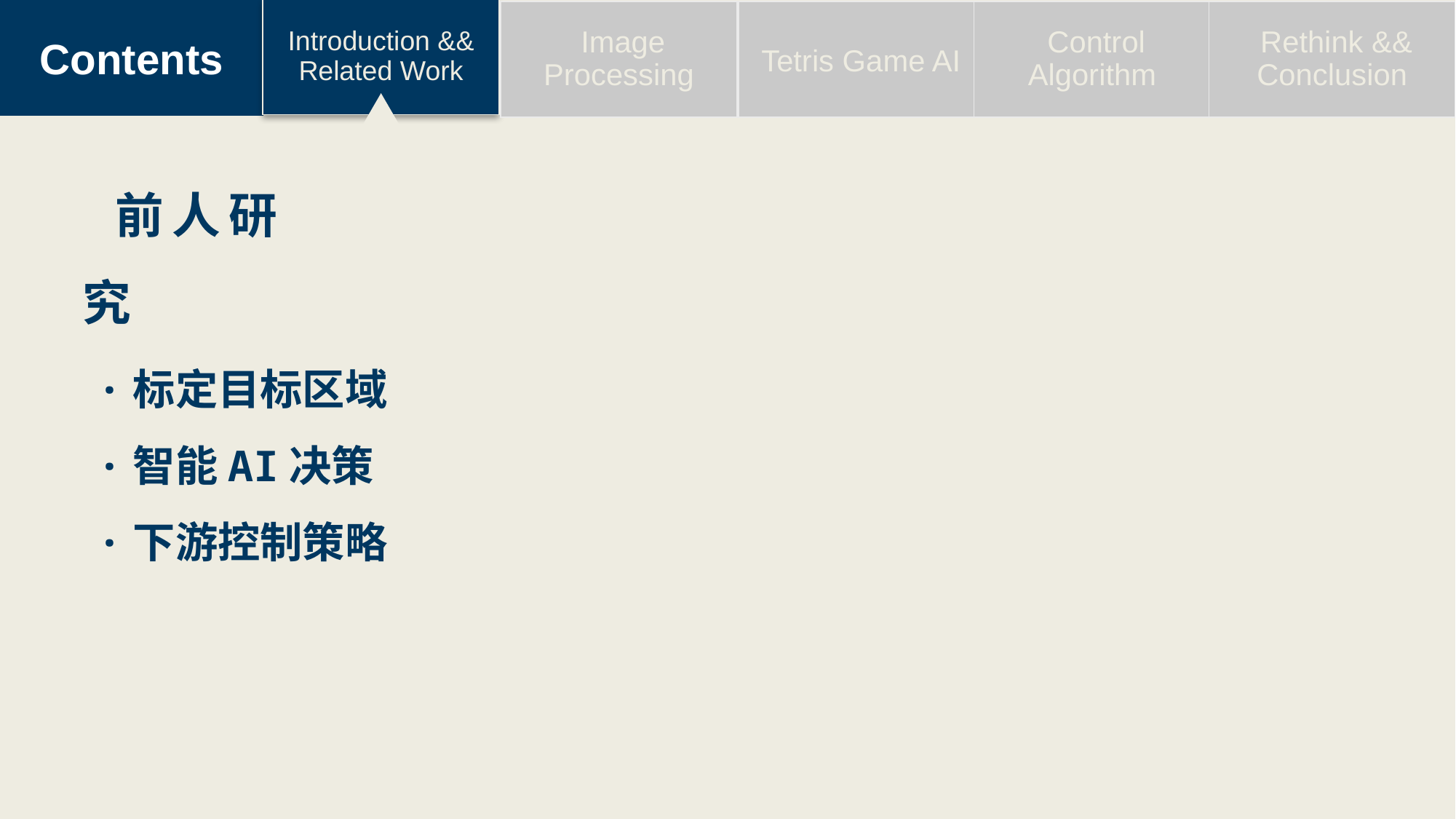

Introduction && Related Work
 Image Processing
 Tetris Game AI
 Control Algorithm
 Rethink && Conclusion
Contents

前人研究
·标定目标区域
·智能AI决策
·下游控制策略